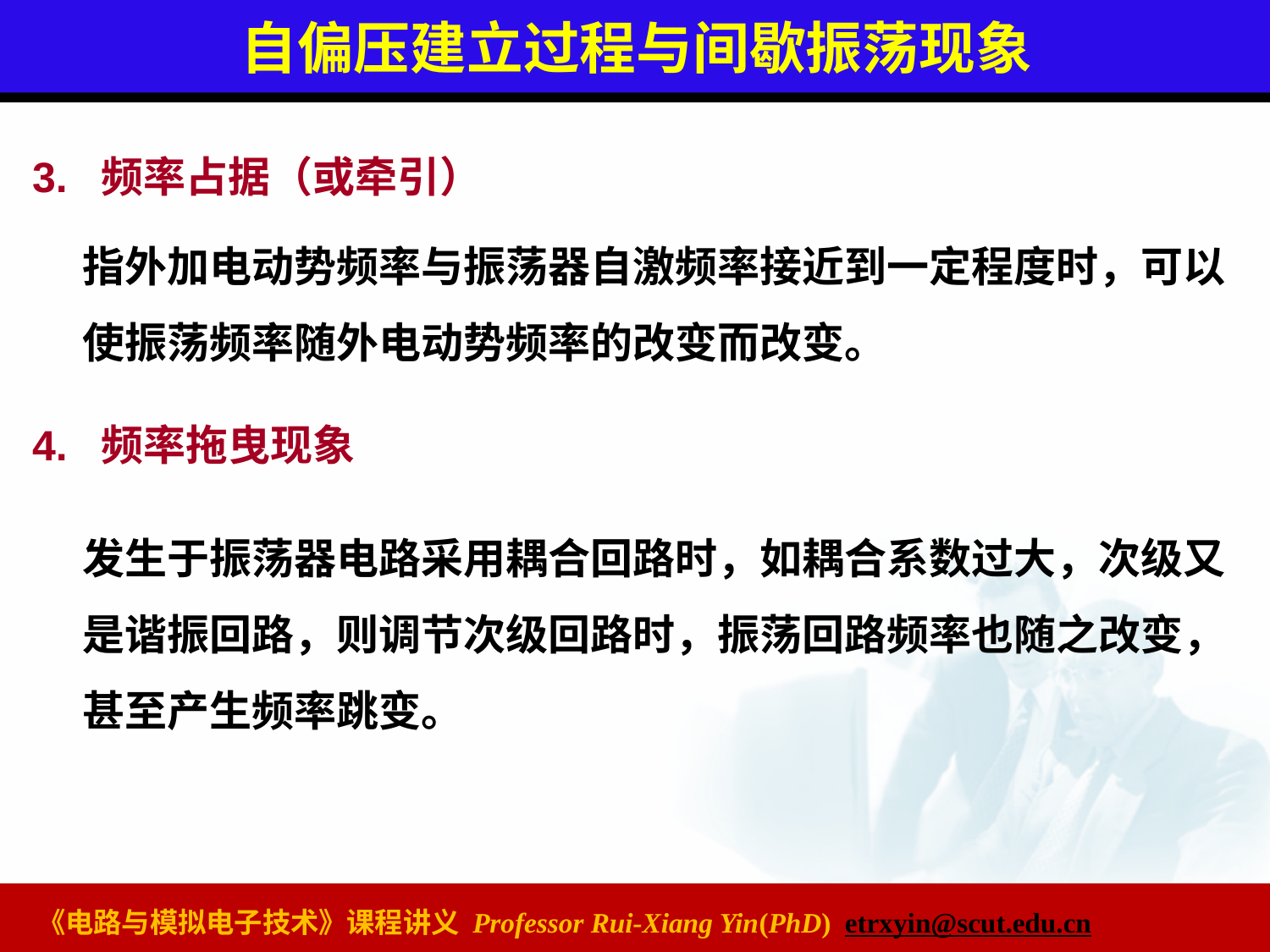

自偏压建立过程与间歇振荡现象
3.  频率占据（或牵引）
指外加电动势频率与振荡器自激频率接近到一定程度时，可以使振荡频率随外电动势频率的改变而改变。
4.  频率拖曳现象
发生于振荡器电路采用耦合回路时，如耦合系数过大，次级又是谐振回路，则调节次级回路时，振荡回路频率也随之改变，甚至产生频率跳变。